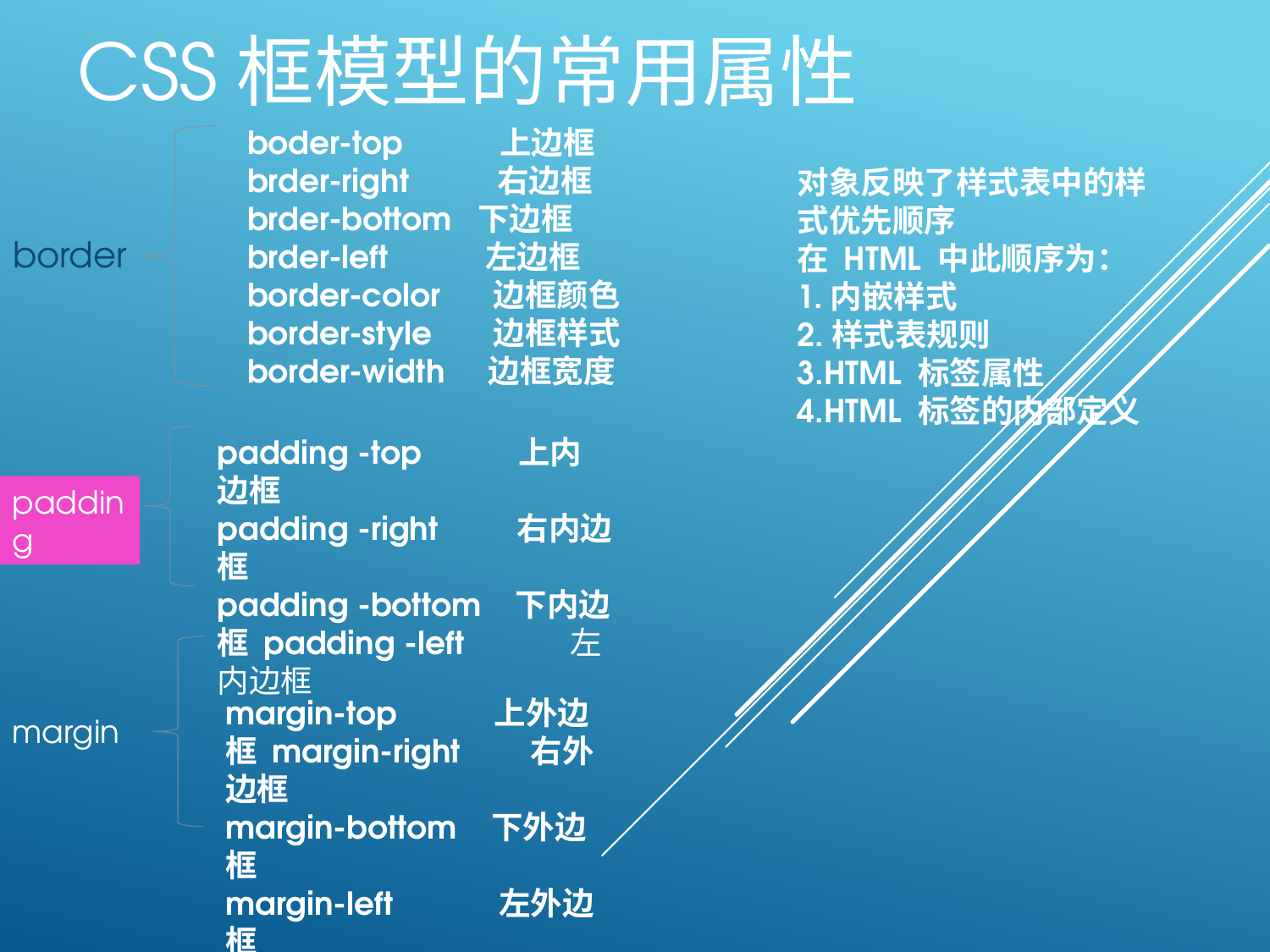

# css框模型的常用属性
boder-top          上边框
brder-right         右边框
brder-bottom  下边框
brder-left          左边框
border-color     边框颜色
border-style      边框样式
border-width    边框宽度

对象反映了样式表中的样式优先顺序
在 HTML 中此顺序为：
1.内嵌样式
2.样式表规则
3.HTML 标签属性
4.HTML 标签的内部定义

border

padding -top          上内边框
padding -right        右内边框
padding -bottom   下内边框 padding -left           左内边框
padding

margin-top          上外边框 margin-right       右外边框
margin-bottom   下外边框
margin-left           左外边框
margin